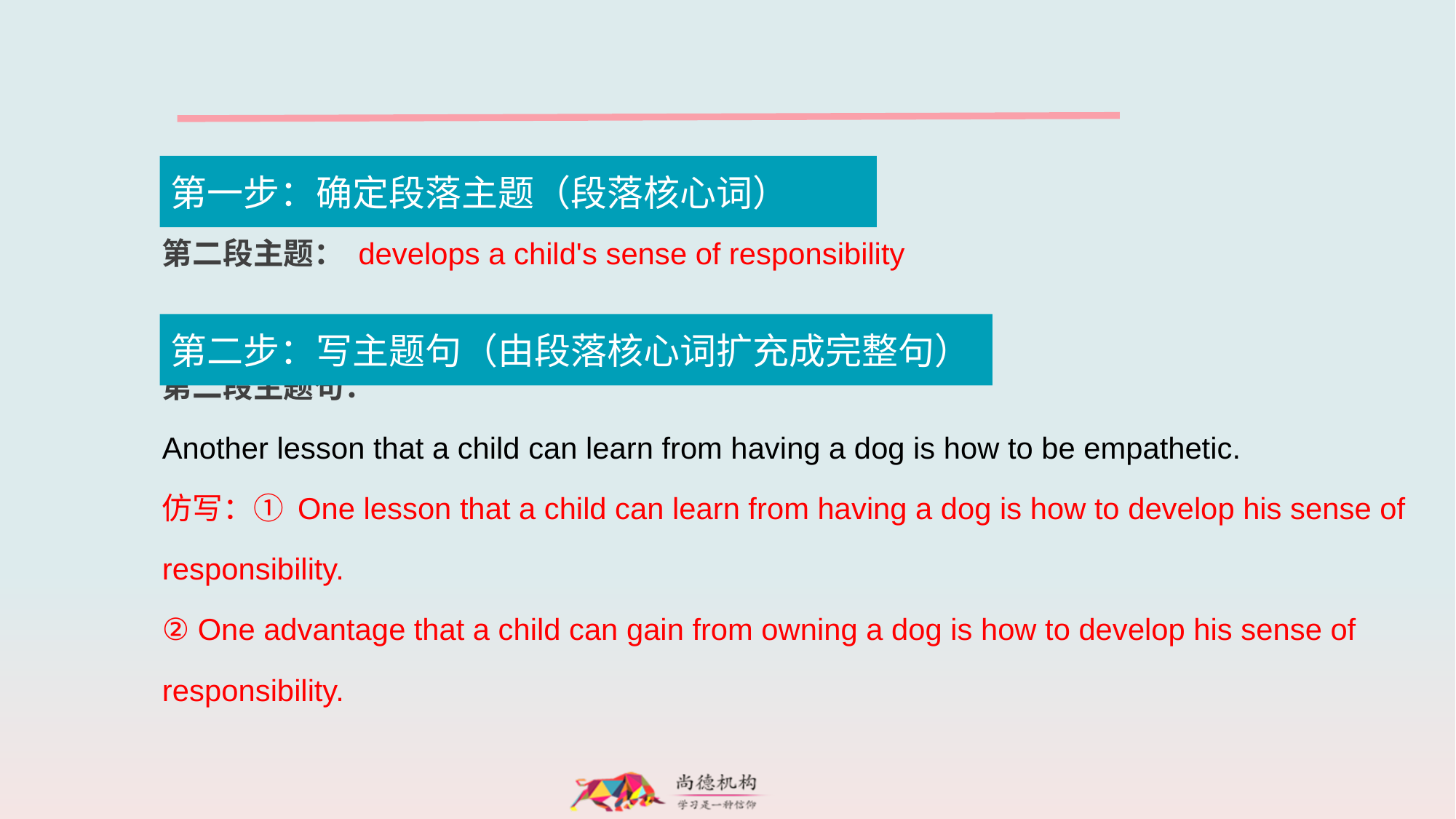

第一步：确定段落主题（段落核心词）

第二段主题： develops a child's sense of responsibility

第二段主题句：
Another lesson that a child can learn from having a dog is how to be empathetic.
仿写：① One lesson that a child can learn from having a dog is how to develop his sense of responsibility.
② One advantage that a child can gain from owning a dog is how to develop his sense of responsibility.

第二步：写主题句（由段落核心词扩充成完整句）